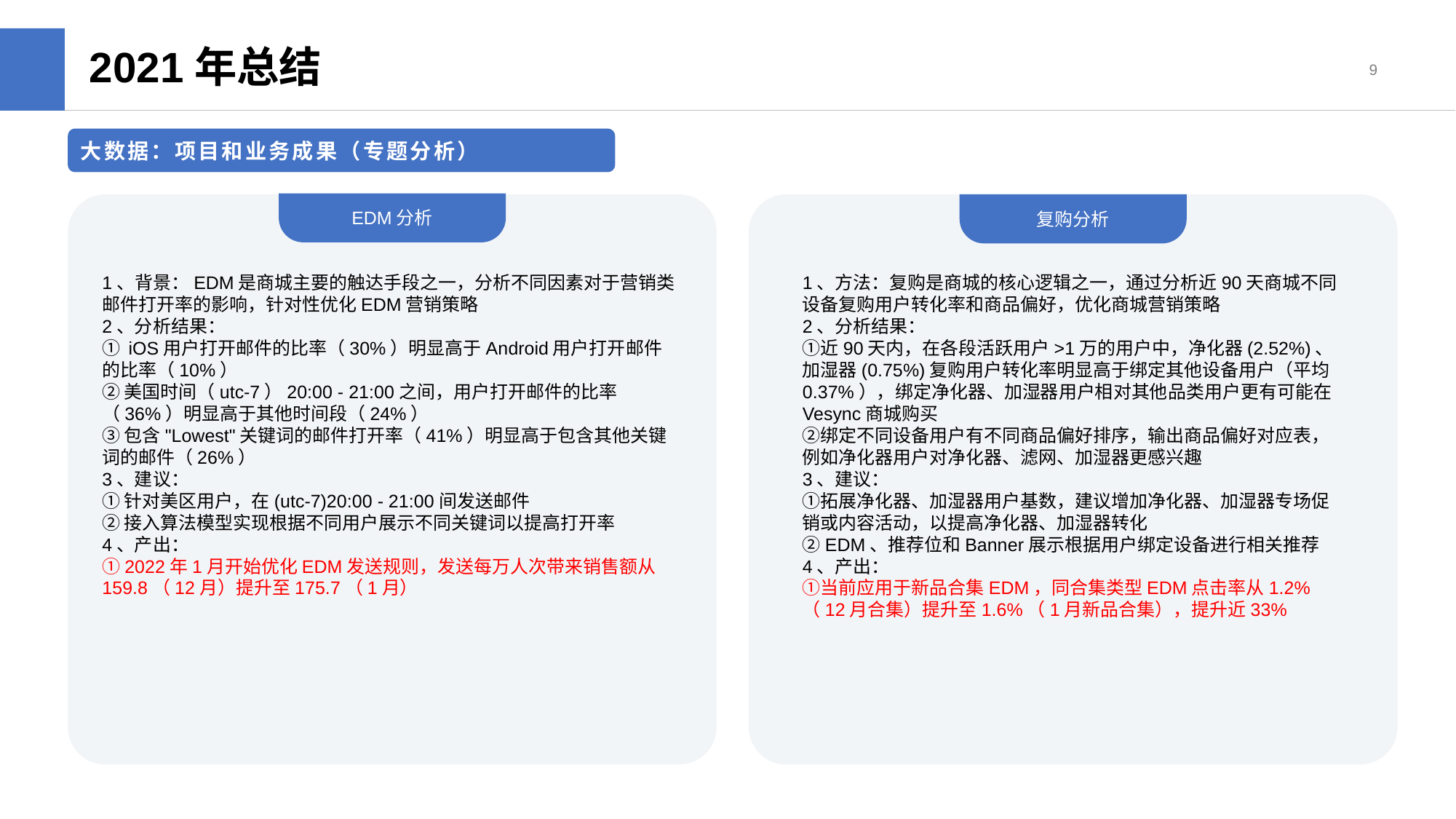

2021年总结
9
大数据：项目和业务成果（专题分析）

EDM分析

复购分析
1、背景：EDM是商城主要的触达手段之一，分析不同因素对于营销类邮件打开率的影响，针对性优化EDM营销策略
2、分析结果：
① iOS用户打开邮件的比率（30%）明显高于Android用户打开邮件的比率（10%）
② 美国时间（utc-7）20:00 - 21:00之间，用户打开邮件的比率（36%）明显高于其他时间段（24%）
③ 包含"Lowest"关键词的邮件打开率（41%）明显高于包含其他关键词的邮件（26%）
3、建议：
① 针对美区用户，在(utc-7)20:00 - 21:00间发送邮件
② 接入算法模型实现根据不同用户展示不同关键词以提高打开率
4、产出：
①2022年1月开始优化EDM发送规则，发送每万人次带来销售额从159.8（12月）提升至175.7（1月）

1、方法：复购是商城的核心逻辑之一，通过分析近90天商城不同设备复购用户转化率和商品偏好，优化商城营销策略
2、分析结果：
①近90天内，在各段活跃用户>1万的用户中，净化器(2.52%)、加湿器(0.75%)复购用户转化率明显高于绑定其他设备用户（平均0.37%），绑定净化器、加湿器用户相对其他品类用户更有可能在Vesync商城购买
②绑定不同设备用户有不同商品偏好排序，输出商品偏好对应表，例如净化器用户对净化器、滤网、加湿器更感兴趣
3、建议：
①拓展净化器、加湿器用户基数，建议增加净化器、加湿器专场促销或内容活动，以提高净化器、加湿器转化
②EDM、推荐位和Banner展示根据用户绑定设备进行相关推荐
4、产出：
①当前应用于新品合集EDM，同合集类型EDM点击率从1.2%（12月合集）提升至1.6%（1月新品合集），提升近33%